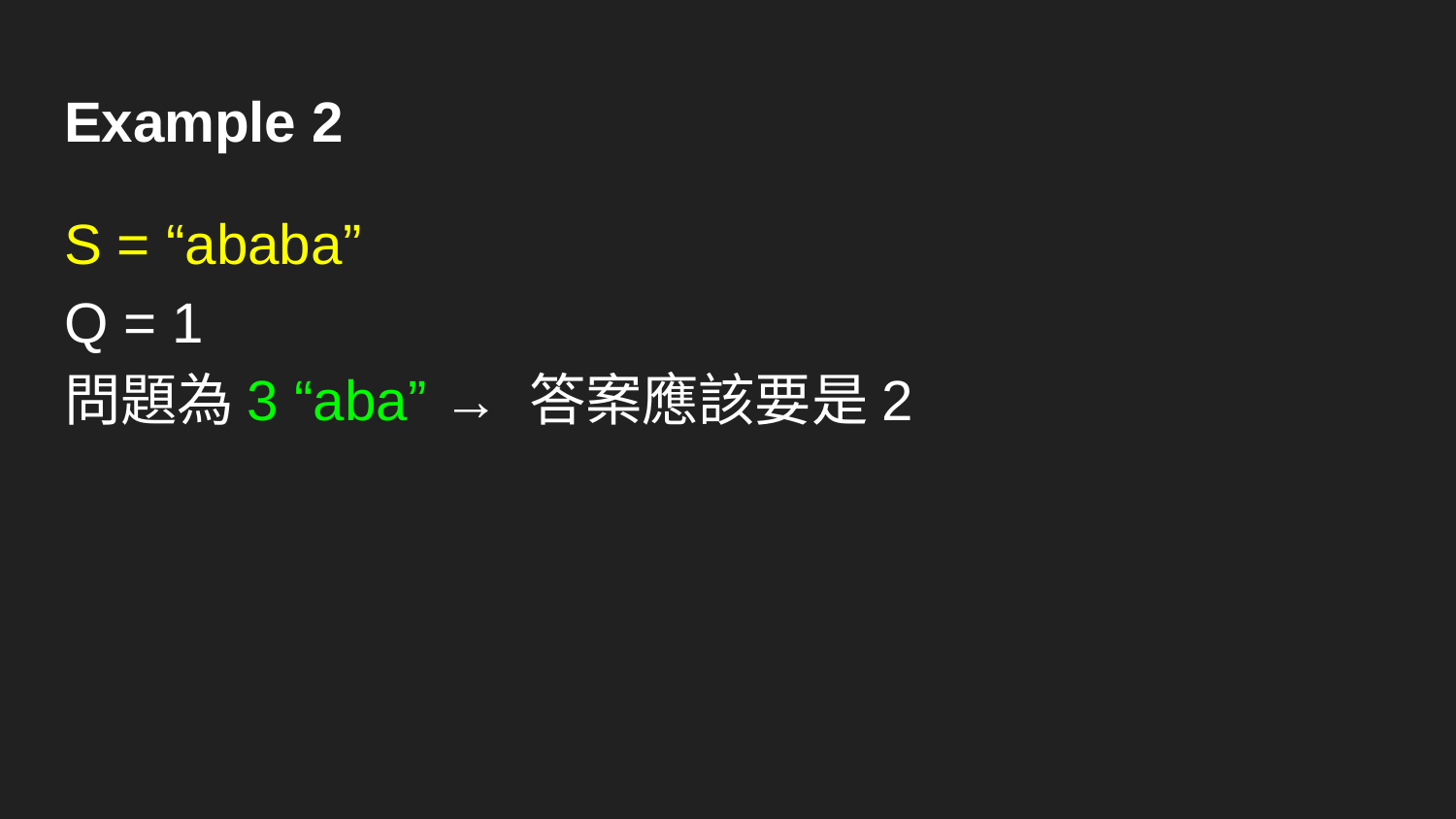

# Example 2

S = “ababa”
Q = 1
問題為3 “aba” → 答案應該要是2